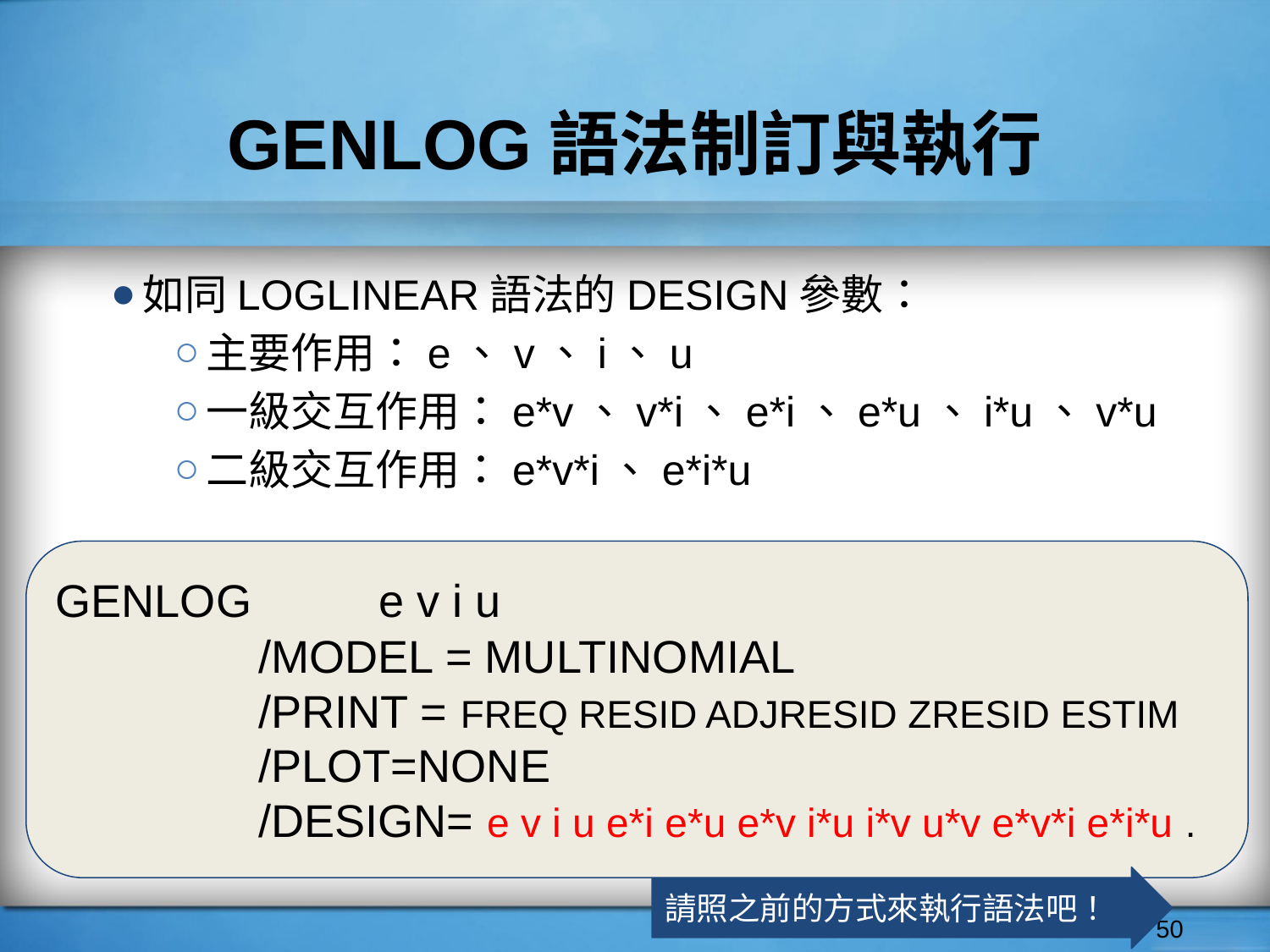

# GENLOG語法制訂與執行
如同LOGLINEAR語法的DESIGN參數：
主要作用：e、v、i、u
一級交互作用：e*v、v*i、e*i、e*u、i*u、v*u
二級交互作用：e*v*i、e*i*u
GENLOG          e v i u
                /MODEL = MULTINOMIAL
                /PRINT = FREQ RESID ADJRESID ZRESID ESTIM
                /PLOT=NONE
                /DESIGN= e v i u e*i e*u e*v i*u i*v u*v e*v*i e*i*u .
請照之前的方式來執行語法吧！
50